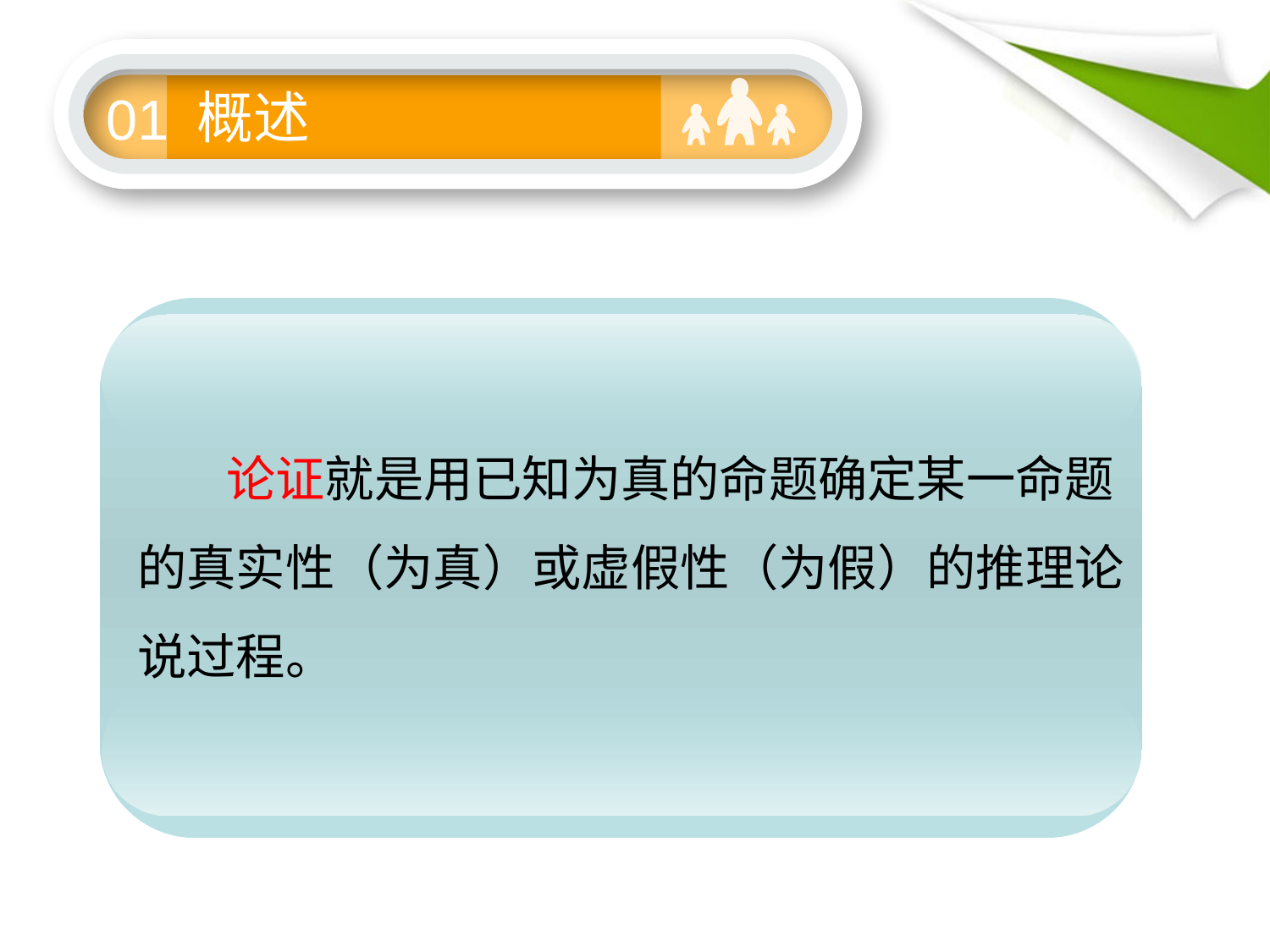

概述
01

A  —  B
B  —  A
       论证就是用已知为真的命题确定某一命题的真实性（为真）或虚假性（为假）的推理论说过程。